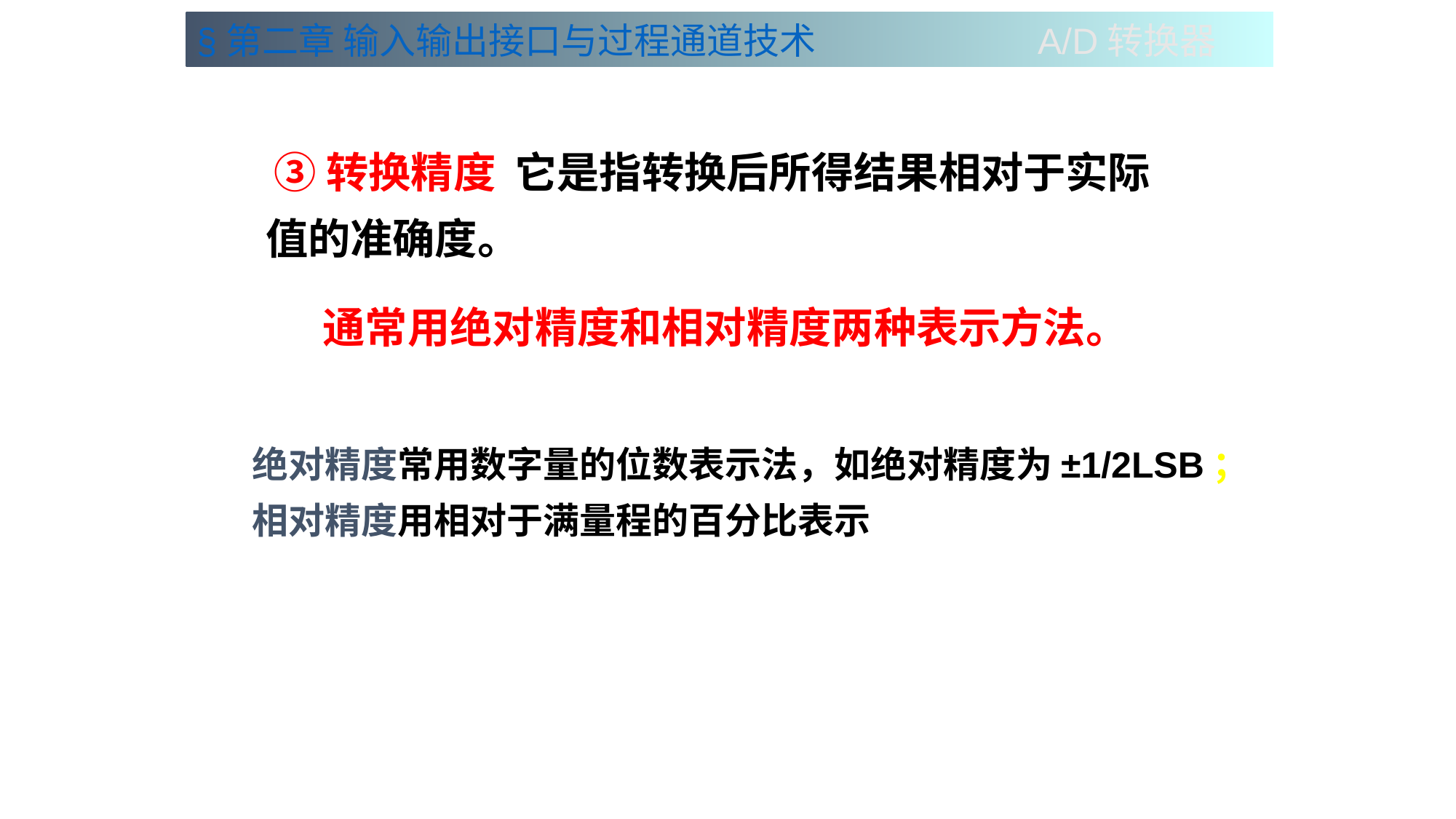

§第二章 输入输出接口与过程通道技术                          A/D转换器
 ③转换精度  它是指转换后所得结果相对于实际值的准确度。
    通常用绝对精度和相对精度两种表示方法。
绝对精度常用数字量的位数表示法，如绝对精度为±1/2LSB；
相对精度用相对于满量程的百分比表示